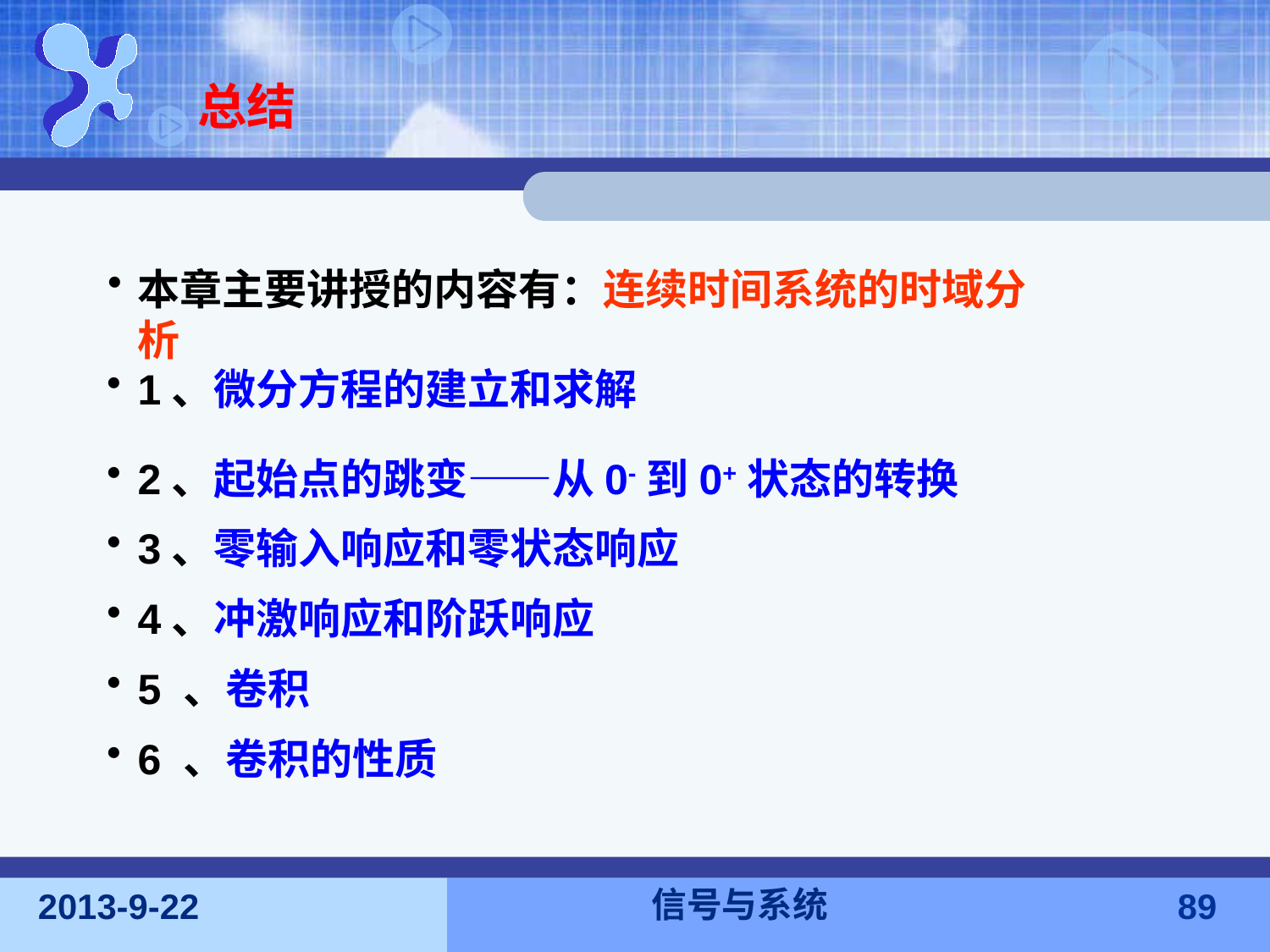

总结
本章主要讲授的内容有：连续时间系统的时域分析
1、微分方程的建立和求解
2、起始点的跳变——从0-到0+状态的转换
3、零输入响应和零状态响应
4、冲激响应和阶跃响应
5 、卷积
6 、卷积的性质
信号与系统
2013-9-22
89